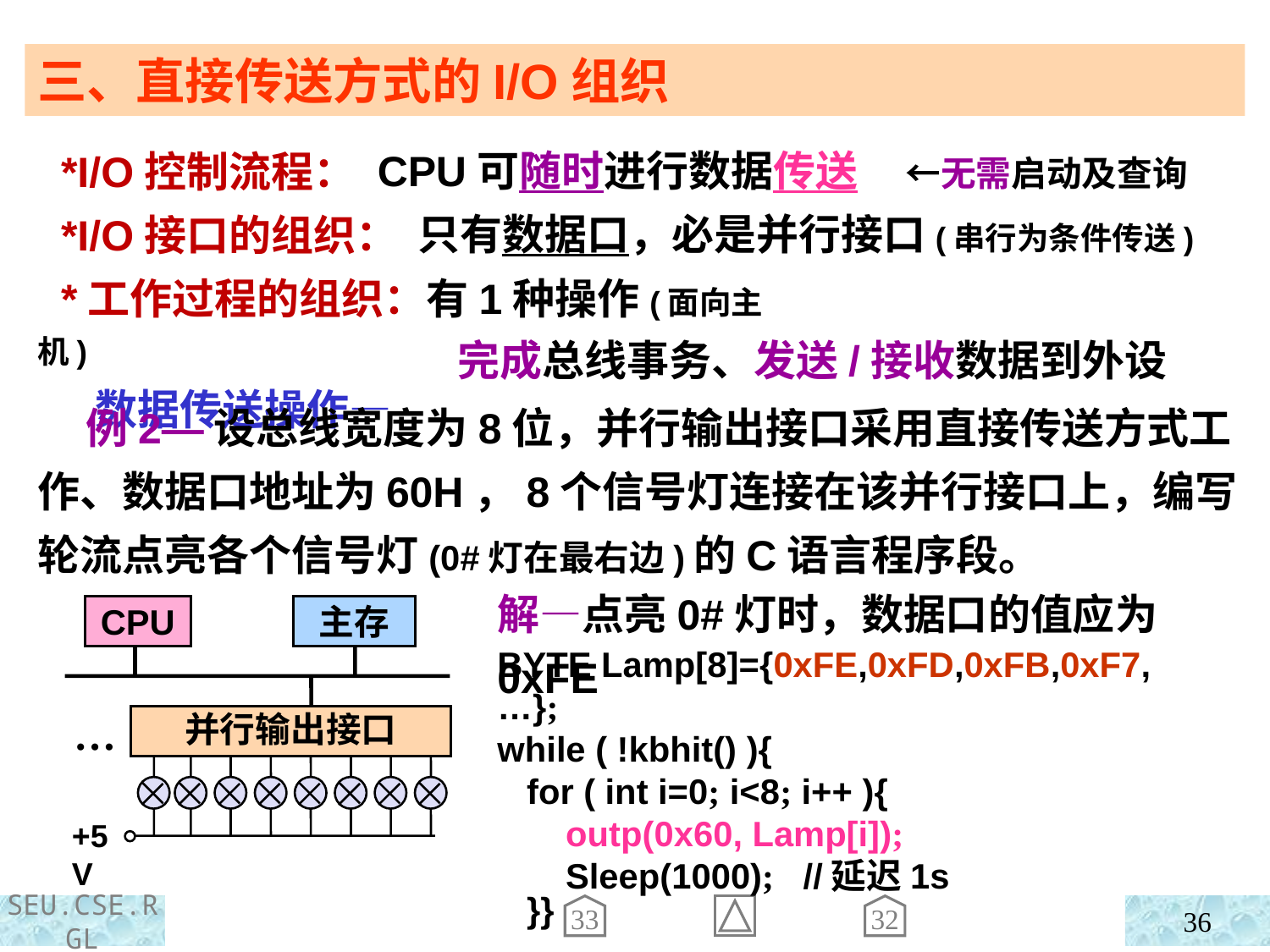

三、直接传送方式的I/O组织
CPU可随时进行数据传送     ←无需启动及查询
  *I/O控制流程：
  *I/O接口的组织：
  *工作过程的组织：有1种操作(面向主机)
     数据传送操作—
只有数据口，必是并行接口(串行为条件传送)
完成总线事务、发送/接收数据到外设
    例2—设总线宽度为8位，并行输出接口采用直接传送方式工作、数据口地址为60H，8个信号灯连接在该并行接口上，编写轮流点亮各个信号灯(0#灯在最右边)的C语言程序段。
解—点亮0#灯时，数据口的值应为0xFE
CPU
主存

…
并行输出接口

+5V

BYTE Lamp[8]={0xFE,0xFD,0xFB,0xF7,…};
while ( !kbhit() ){
   for ( int i=0; i<8; i++ ){
       outp(0x60, Lamp[i]);
       Sleep(1000);   //延迟1s
   }}
33
32
36